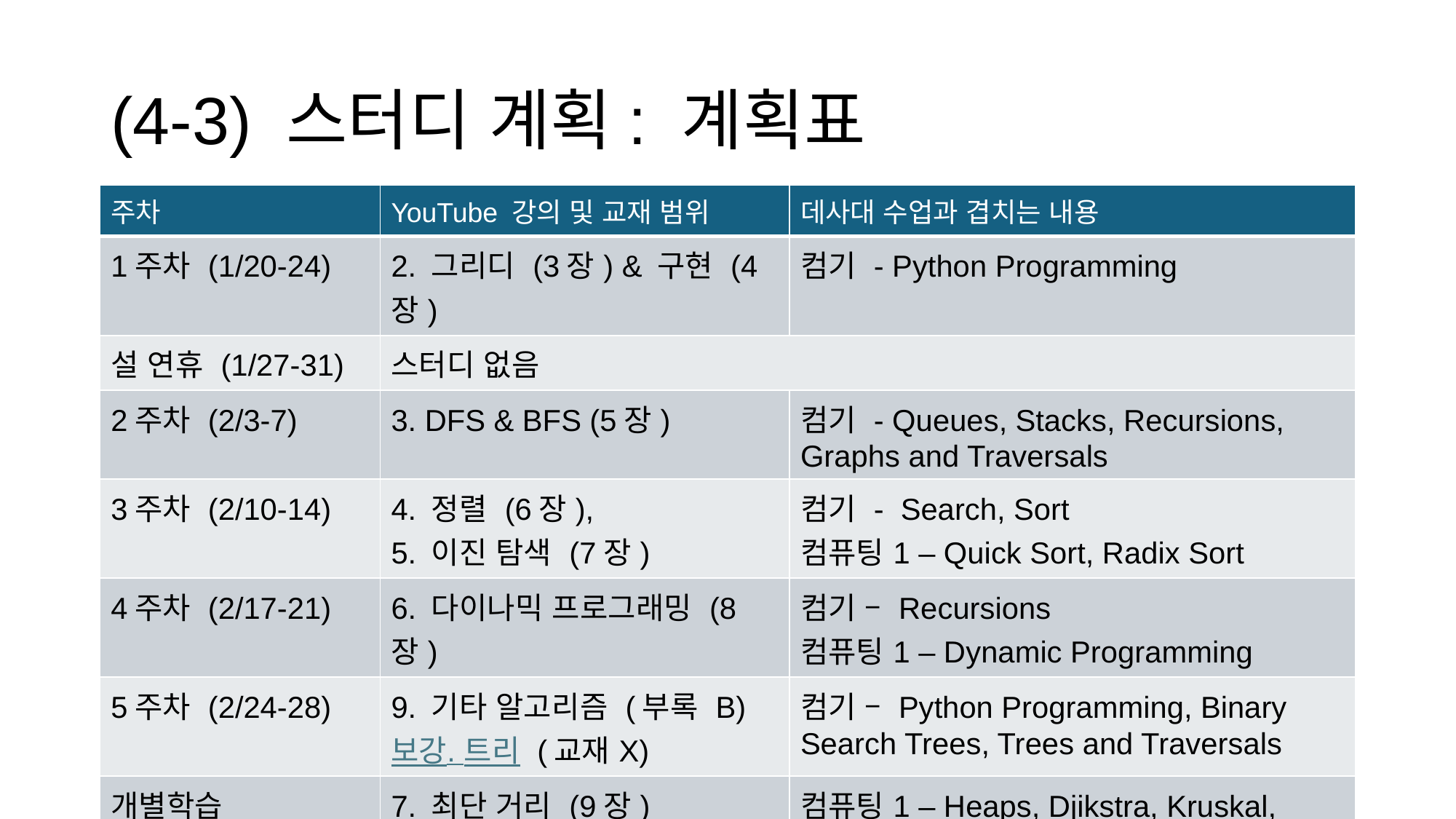

# (4-3) 스터디 계획: 계획표
| 주차 | YouTube 강의 및 교재 범위 | 데사대 수업과 겹치는 내용 |
| --- | --- | --- |
| 1주차 (1/20-24) | 2. 그리디 (3장) & 구현 (4장) | 컴기 - Python Programming |
| 설 연휴 (1/27-31) | 스터디 없음 |  |
| 2주차 (2/3-7) | 3. DFS & BFS (5장) | 컴기 - Queues, Stacks, Recursions, Graphs and Traversals |
| 3주차 (2/10-14) | 4. 정렬 (6장), 5. 이진 탐색 (7장) | 컴기 - Search, Sort 컴퓨팅1 – Quick Sort, Radix Sort |
| 4주차 (2/17-21) | 6. 다이나믹 프로그래밍 (8장) | 컴기 – Recursions 컴퓨팅1 – Dynamic Programming |
| 5주차 (2/24-28) | 9. 기타 알고리즘 (부록 B) 보강. 트리 (교재X) | 컴기 – Python Programming, Binary Search Trees, Trees and Traversals |
| 개별학습 | 7. 최단 거리 (9장) 8. 그래프 이론 (10장) | 컴퓨팅1 – Heaps, Djikstra, Kruskal, Floyd-Warshall |